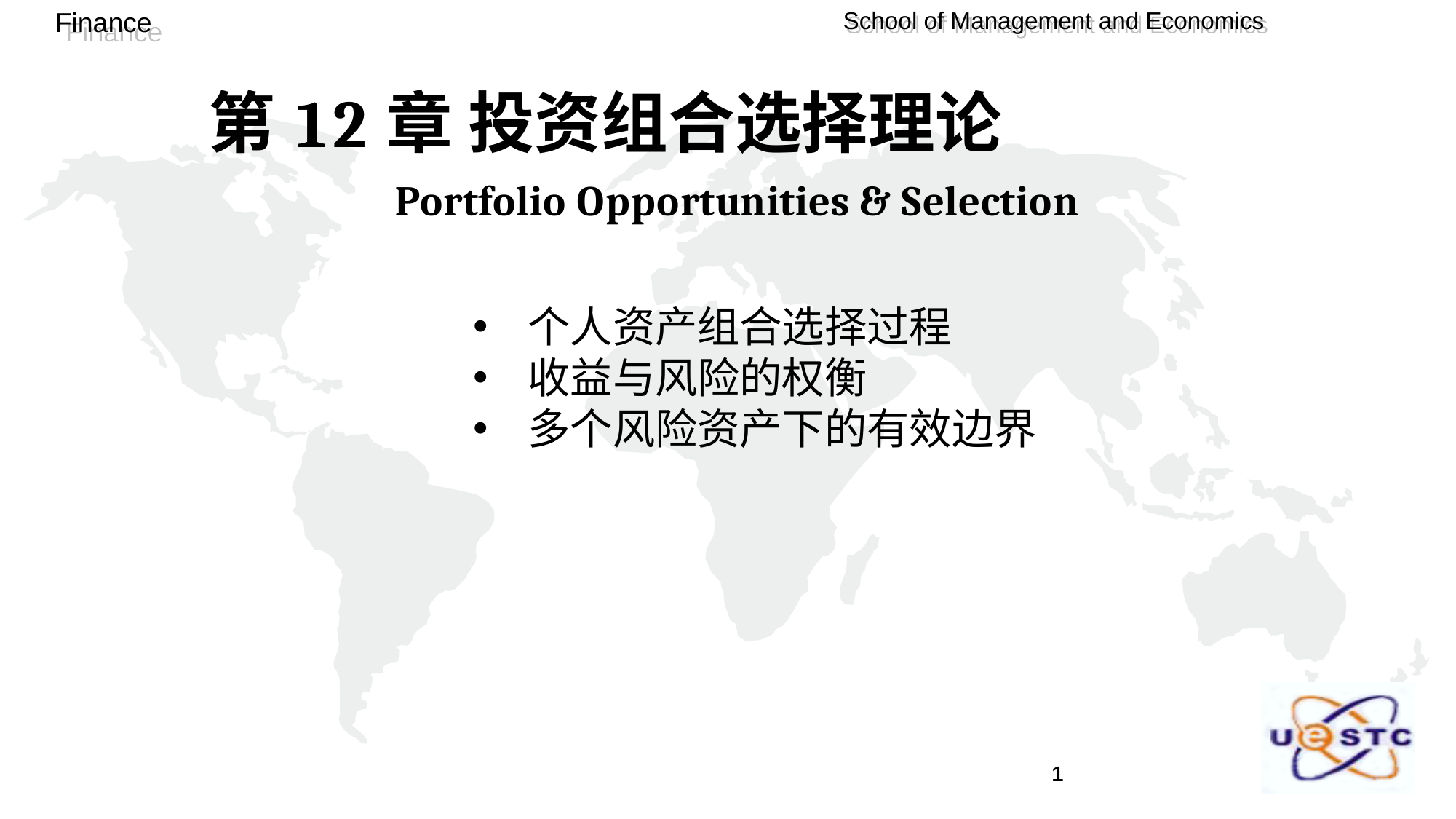

# 第12章 投资组合选择理论                   Portfolio Opportunities & Selection
个人资产组合选择过程
收益与风险的权衡
多个风险资产下的有效边界